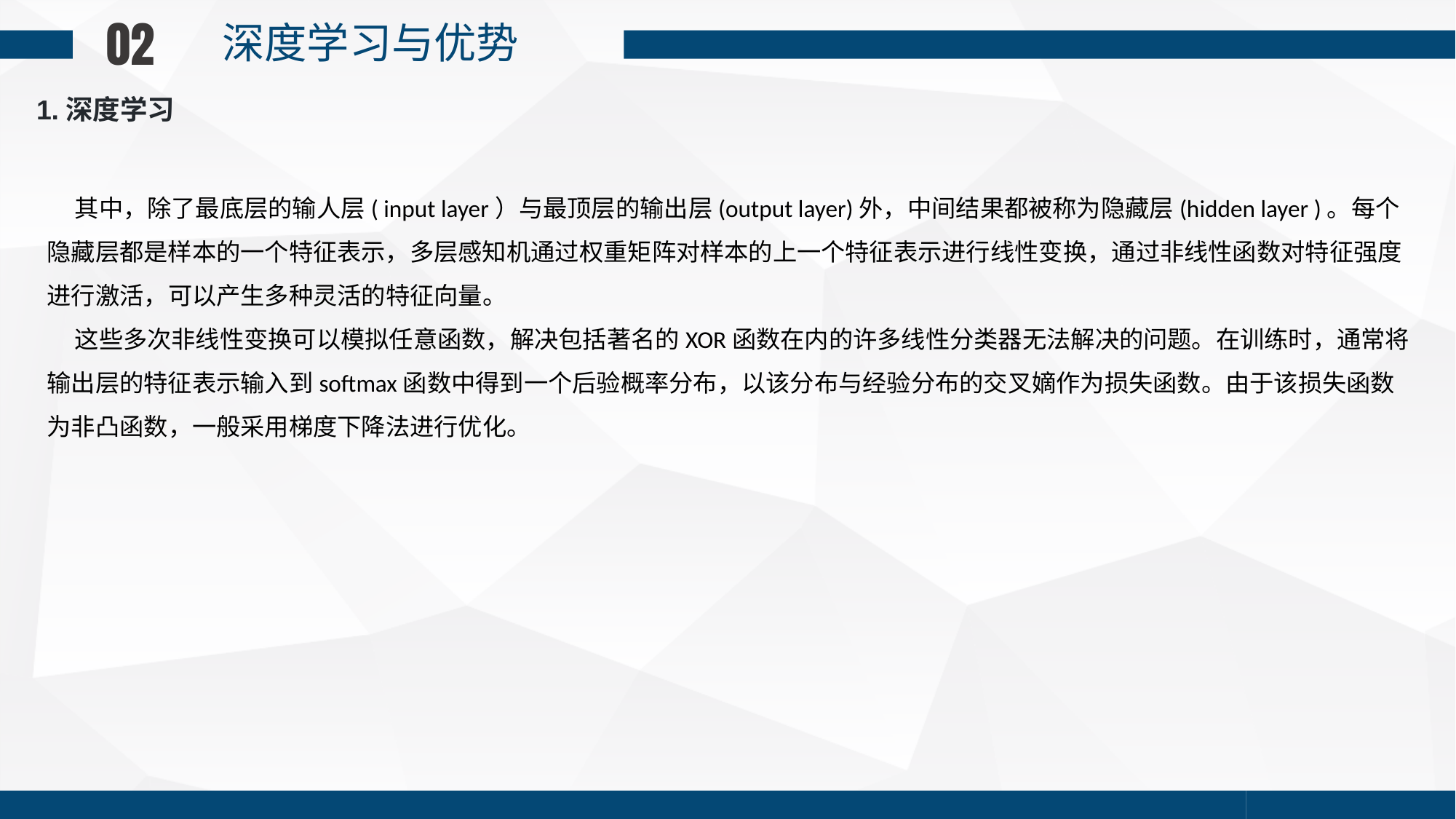

02
 深度学习与优势

1.深度学习
    其中，除了最底层的输人层( input layer）与最顶层的输出层(output layer)外，中间结果都被称为隐藏层(hidden layer )。每个隐藏层都是样本的一个特征表示，多层感知机通过权重矩阵对样本的上一个特征表示进行线性变换，通过非线性函数对特征强度进行激活，可以产生多种灵活的特征向量。
    这些多次非线性变换可以模拟任意函数，解决包括著名的XOR函数在内的许多线性分类器无法解决的问题。在训练时，通常将输出层的特征表示输入到softmax函数中得到一个后验概率分布，以该分布与经验分布的交叉嫡作为损失函数。由于该损失函数为非凸函数，一般采用梯度下降法进行优化。